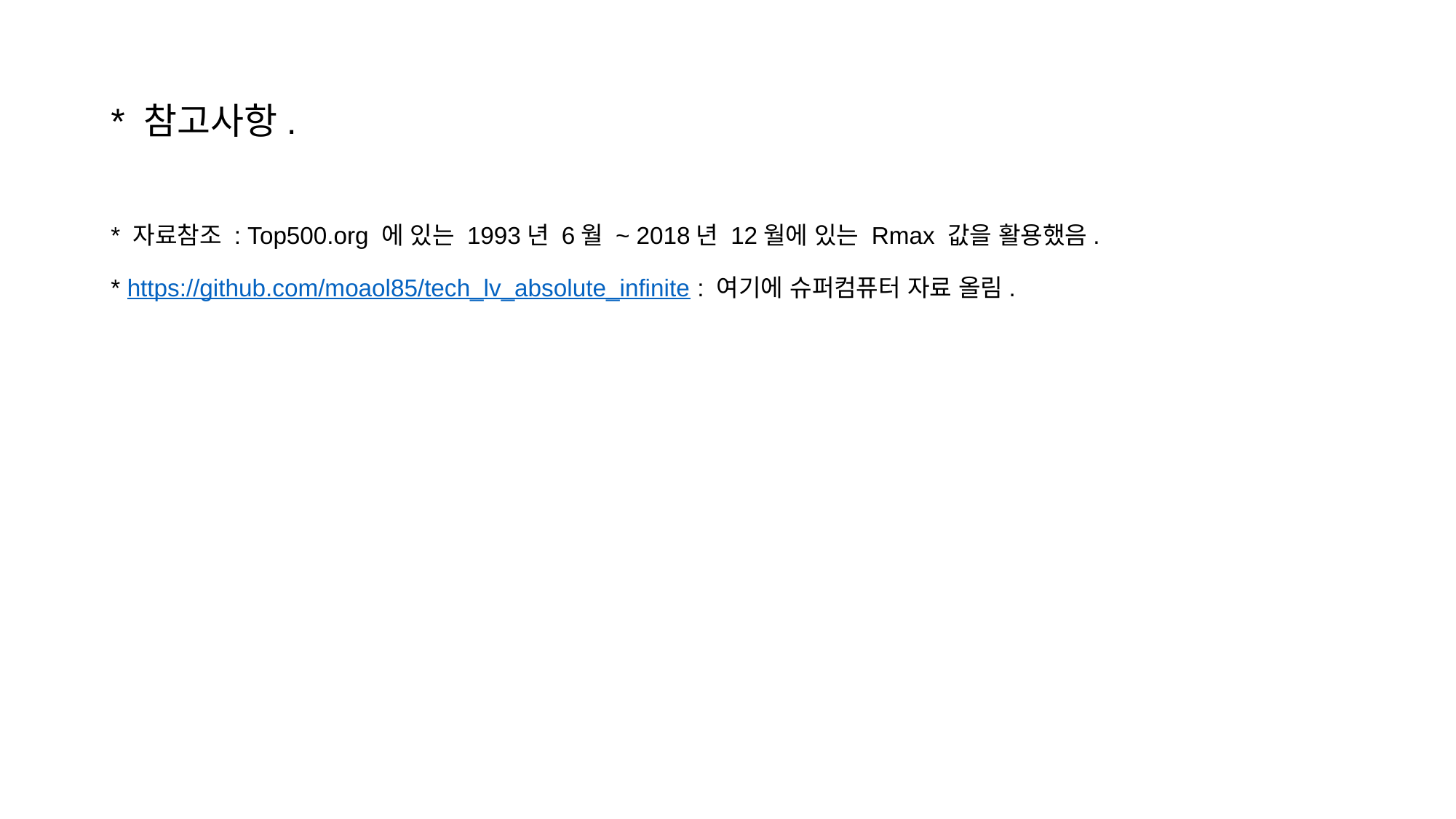

# * 참고사항.
* 자료참조 : Top500.org 에 있는 1993년 6월 ~ 2018년 12월에 있는 Rmax 값을 활용했음.
* https://github.com/moaol85/tech_lv_absolute_infinite : 여기에 슈퍼컴퓨터 자료 올림.